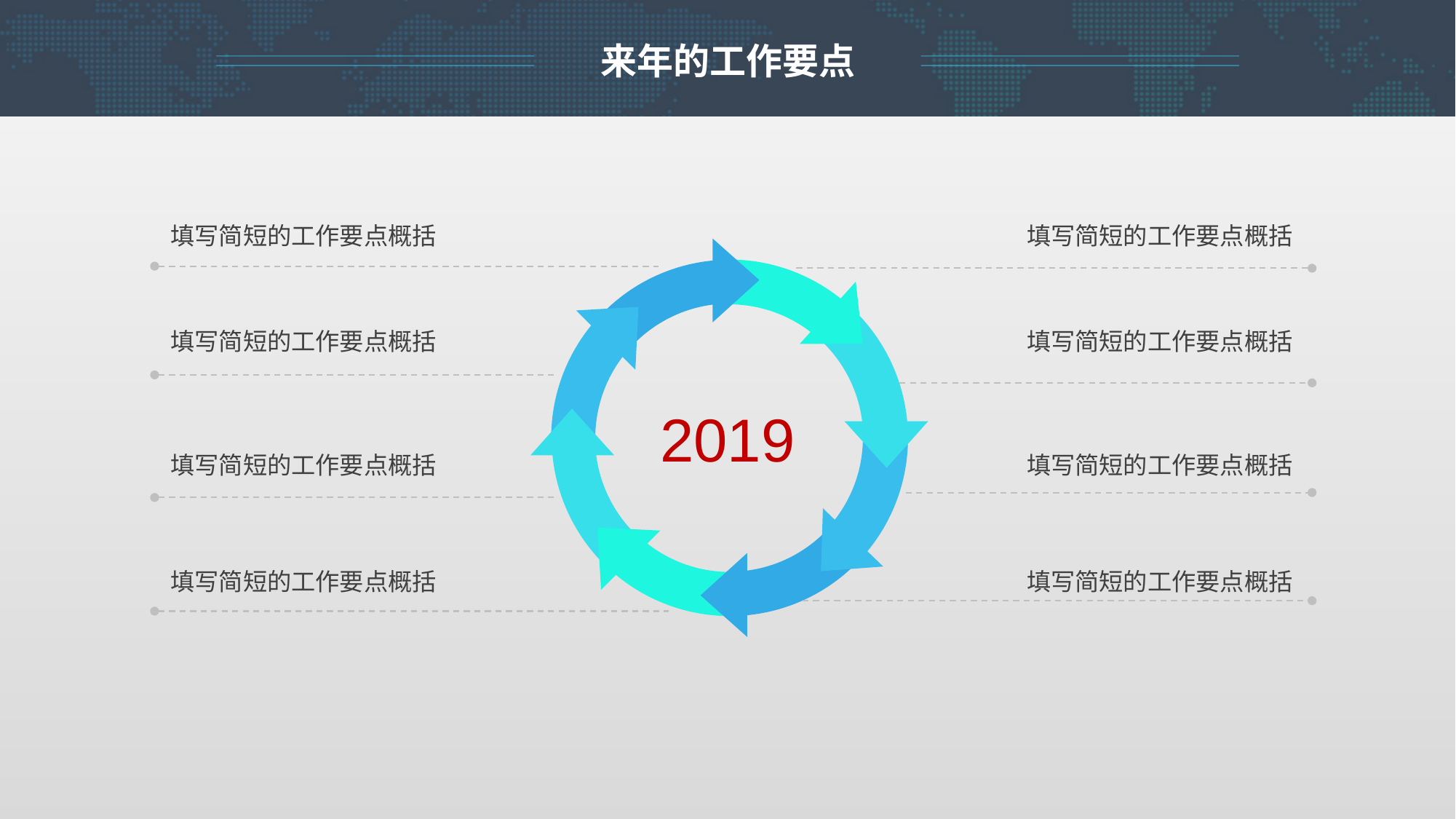

来年的工作要点
填写简短的工作要点概括
填写简短的工作要点概括

填写简短的工作要点概括
填写简短的工作要点概括
2019
填写简短的工作要点概括
填写简短的工作要点概括
填写简短的工作要点概括
填写简短的工作要点概括